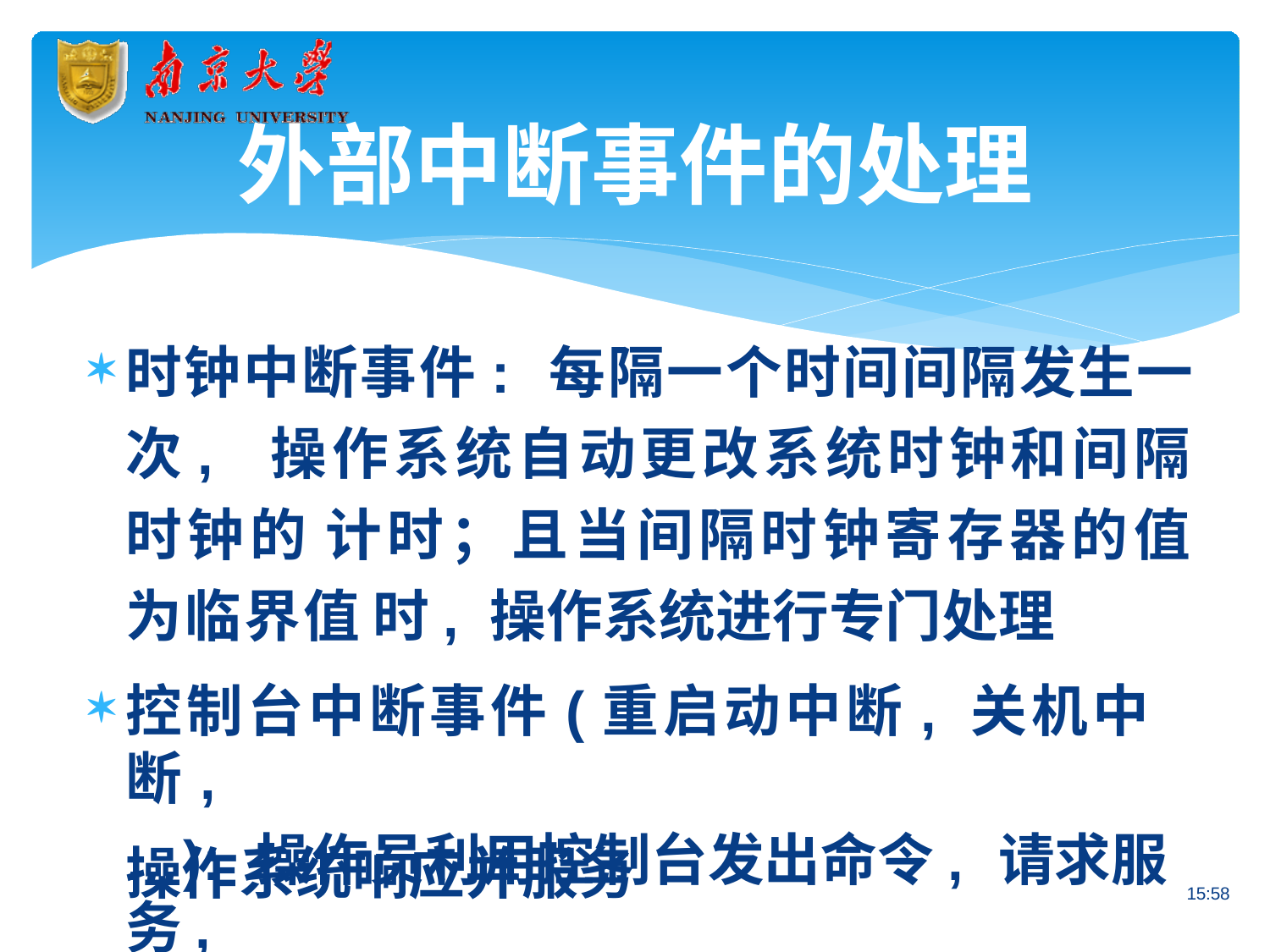

# 外部中断事件的处理
时钟中断事件: 每隔一个时间间隔发生一次,  操作系统自动更改系统时钟和间隔时钟的 计时；且当间隔时钟寄存器的值为临界值 时, 操作系统进行专门处理
控制台中断事件(重启动中断,	关机中断,
…): 操作员利用控制台发出命令, 请求服务,
操作系统响应并服务
15:58